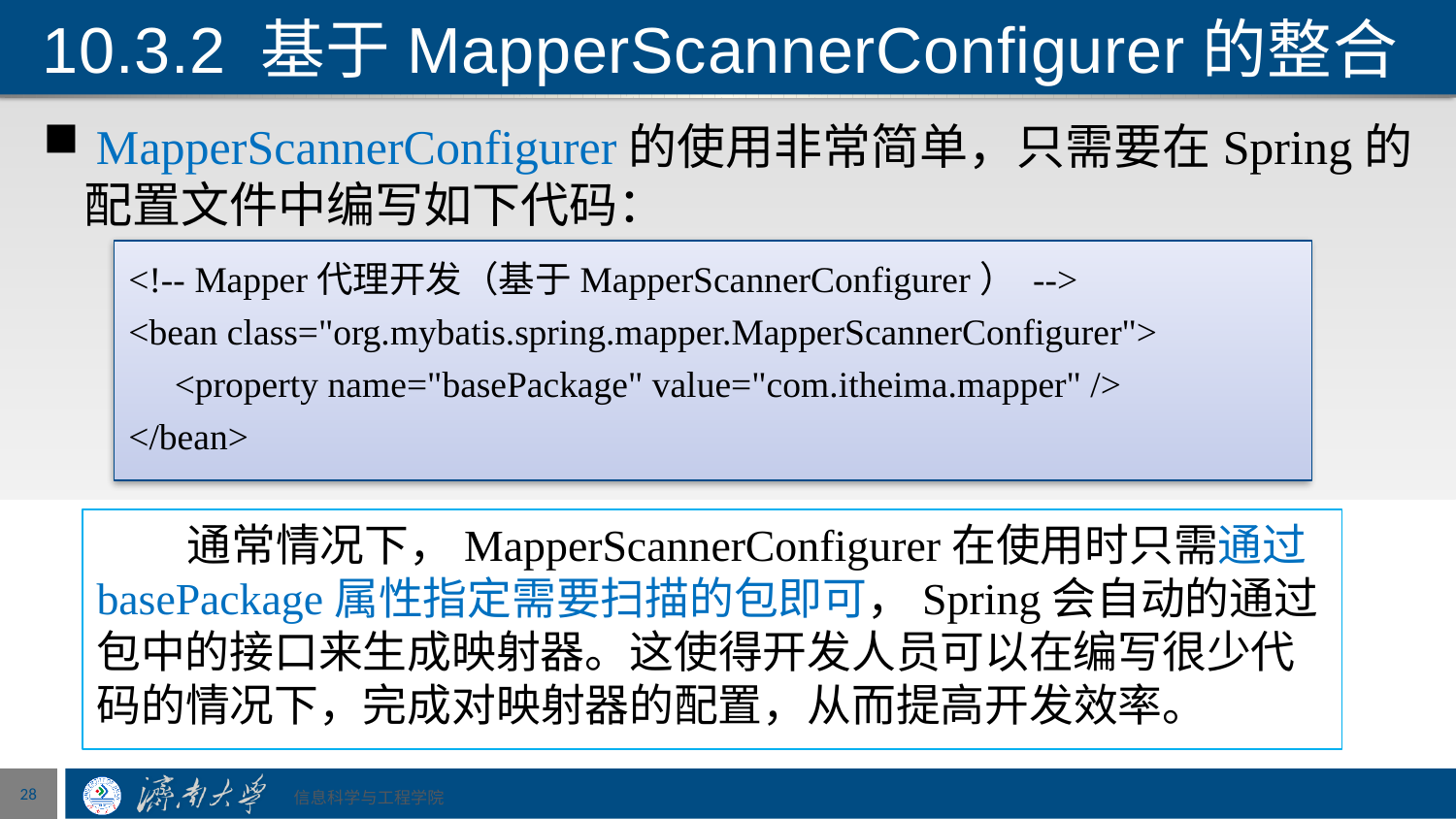

# 10.3.2 基于MapperScannerConfigurer的整合
 MapperScannerConfigurer的使用非常简单，只需要在Spring的配置文件中编写如下代码：
<!-- Mapper代理开发（基于MapperScannerConfigurer） -->
<bean class="org.mybatis.spring.mapper.MapperScannerConfigurer">
     <property name="basePackage" value="com.itheima.mapper" />
</bean>

        通常情况下，MapperScannerConfigurer在使用时只需通过basePackage属性指定需要扫描的包即可，Spring会自动的通过包中的接口来生成映射器。这使得开发人员可以在编写很少代码的情况下，完成对映射器的配置，从而提高开发效率。